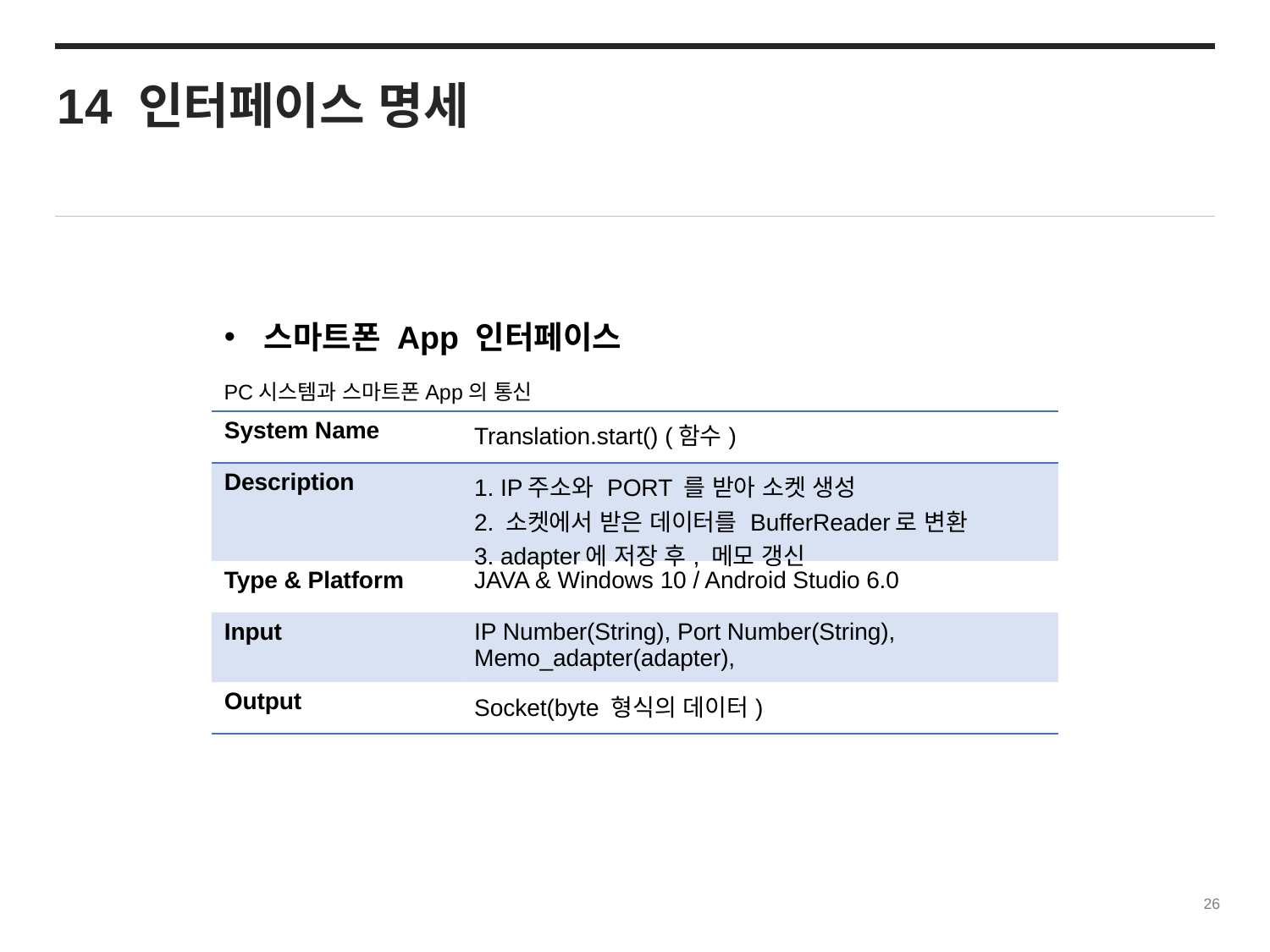

14 인터페이스 명세
스마트폰 App 인터페이스
PC시스템과 스마트폰App의 통신
| System Name | Translation.start() (함수) |
| --- | --- |
| Description | 1. IP주소와 PORT 를 받아 소켓 생성 2. 소켓에서 받은 데이터를 BufferReader로 변환 3. adapter에 저장 후, 메모 갱신 |
| Type & Platform | JAVA & Windows 10 / Android Studio 6.0 |
| Input | IP Number(String), Port Number(String), Memo\_adapter(adapter), |
| Output | Socket(byte 형식의 데이터) |